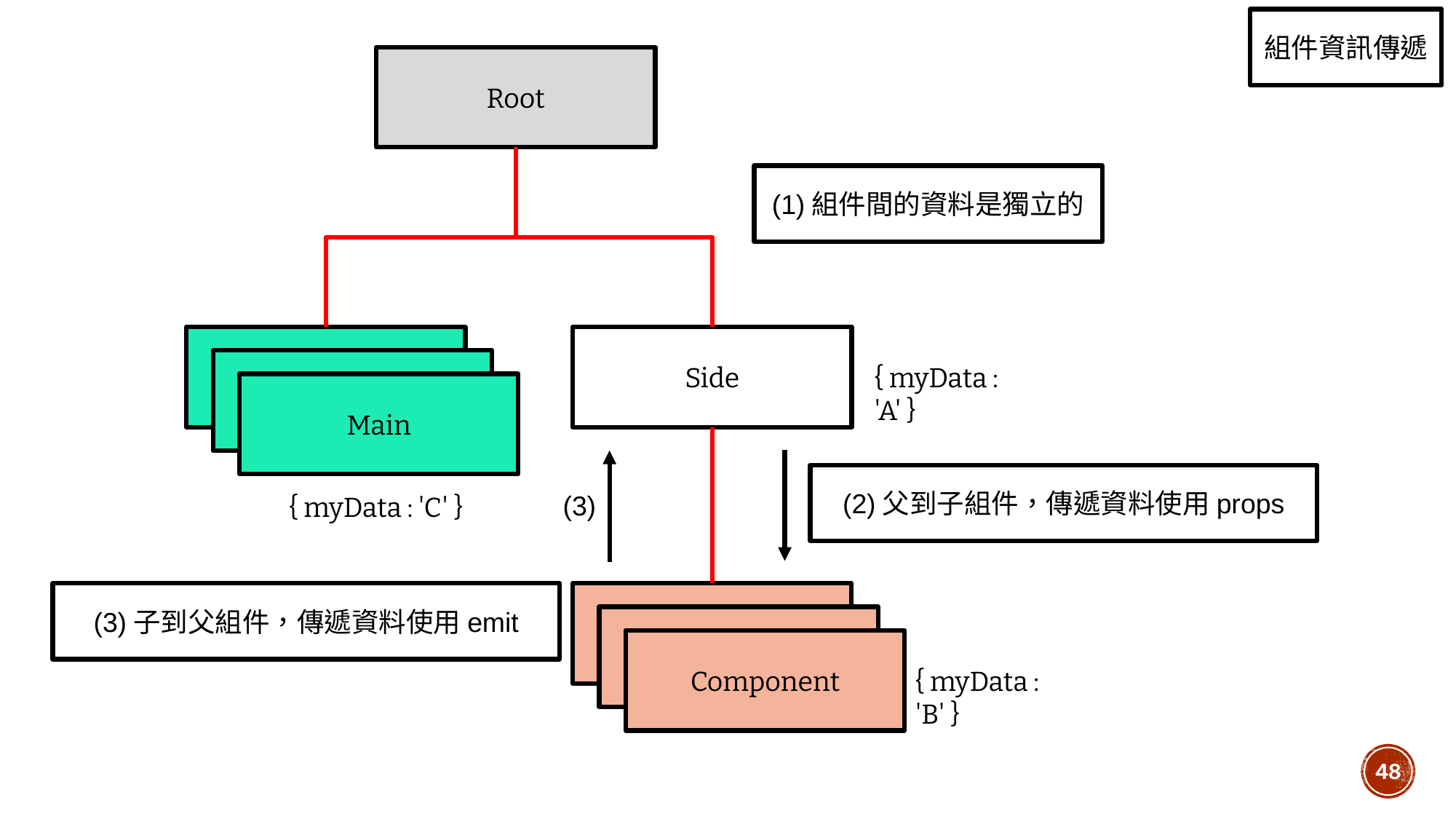

組件資訊傳遞
Root
(1)組件間的資料是獨立的
Header
Side
Footer
{ myData : 'A' }
Main
(2)父到子組件，傳遞資料使用props
(3)
{ myData : 'C' }
(3)子到父組件，傳遞資料使用emit
Component
Component
Component
{ myData : 'B' }
48